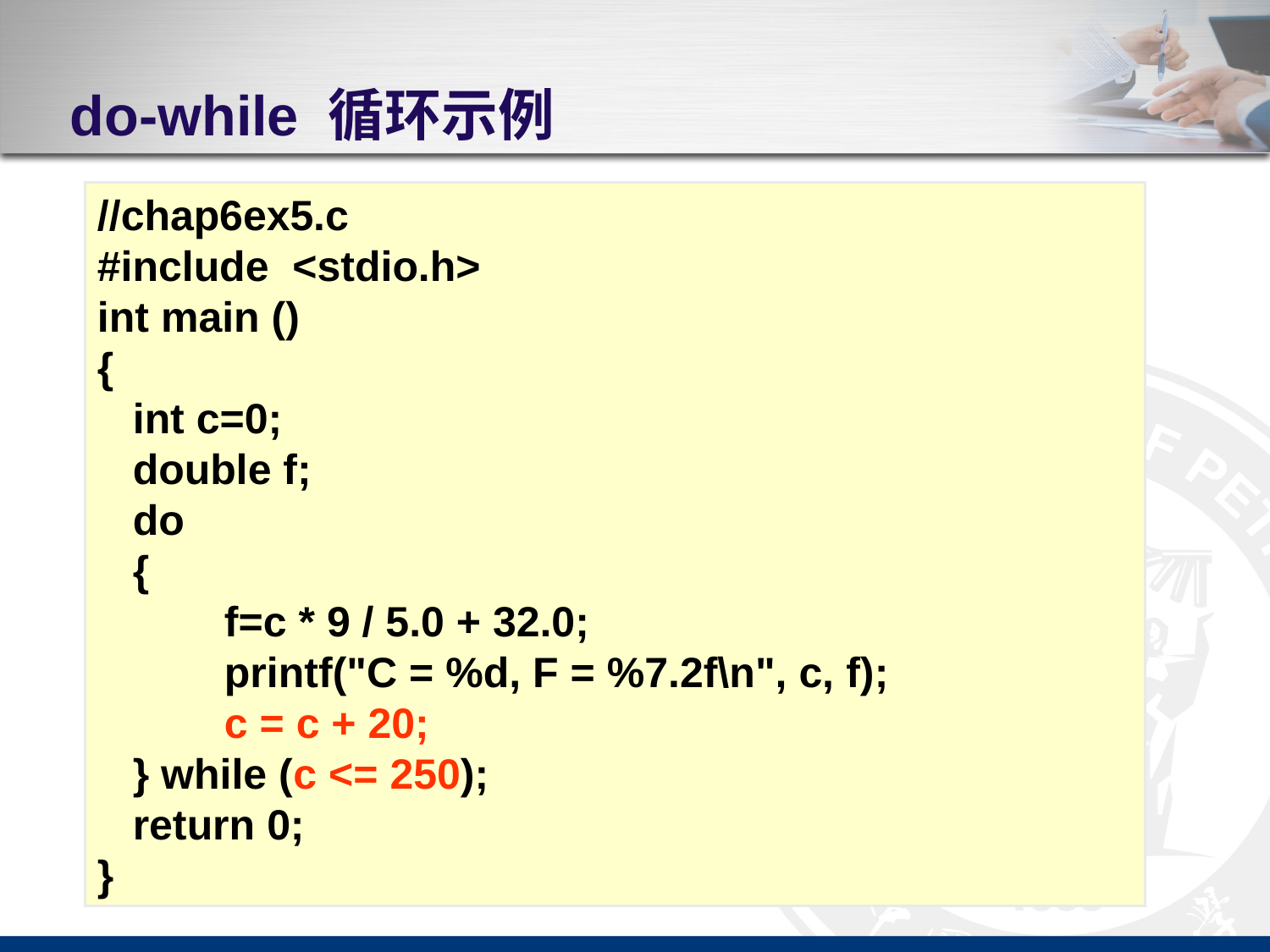

# do-while 循环示例
//chap6ex5.c
#include  <stdio.h>
int main ()
{
   int c=0;
   double f;
   do
   {
	f=c * 9 / 5.0 + 32.0;
	printf("C = %d, F = %7.2f\n", c, f);
	c = c + 20;
   } while (c <= 250);
   return 0;
}